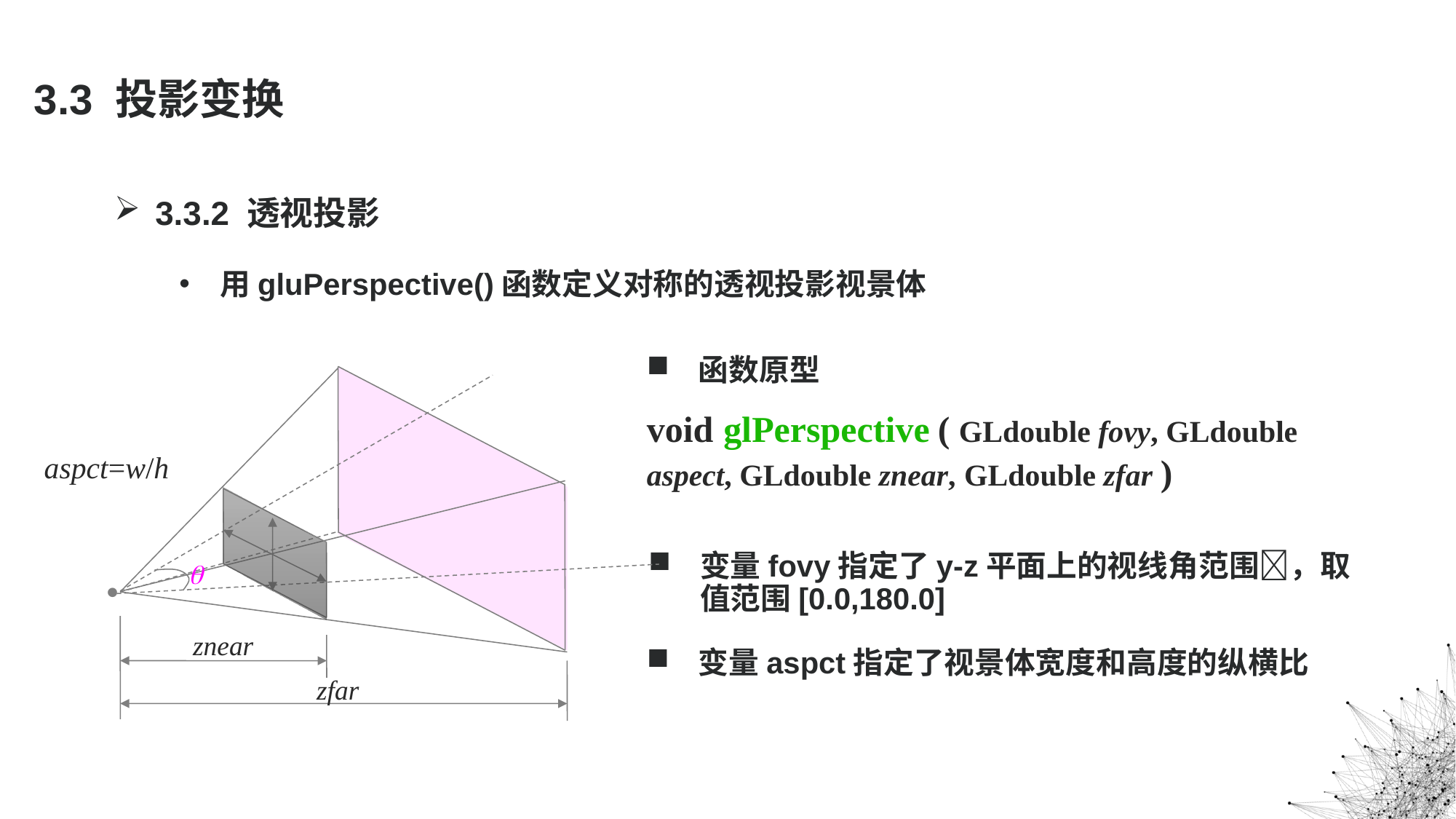

# 3.3 投影变换
3.3.2 透视投影
用gluPerspective()函数定义对称的透视投影视景体

函数原型
void glPerspective ( GLdouble fovy, GLdouble aspect, GLdouble znear, GLdouble zfar )

aspct=w/h

变量fovy指定了y-z平面上的视线角范围θ，取值范围[0.0,180.0]
θ

•

znear

变量aspct指定了视景体宽度和高度的纵横比

zfar